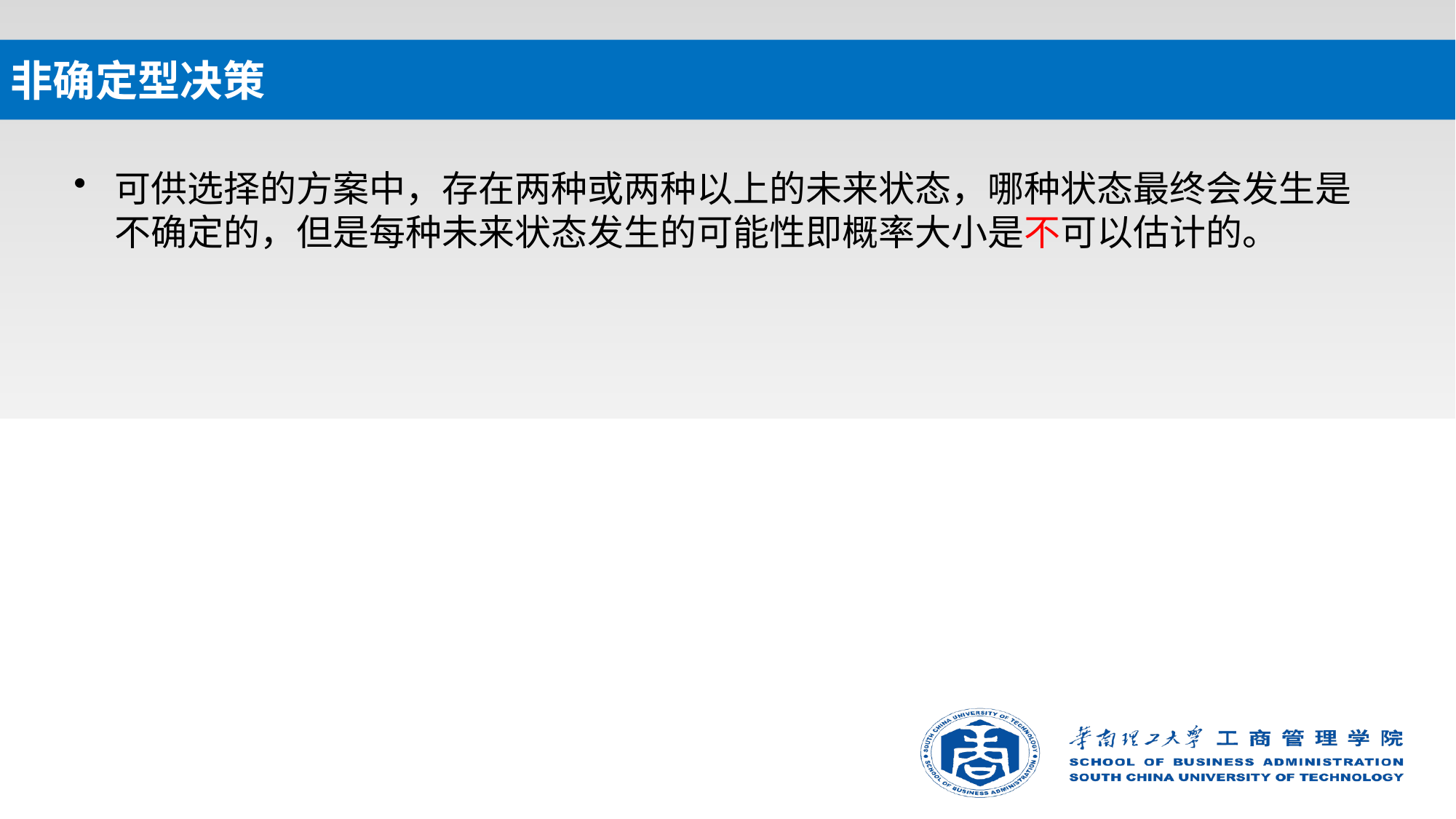

# 非确定型决策
可供选择的方案中，存在两种或两种以上的未来状态，哪种状态最终会发生是不确定的，但是每种未来状态发生的可能性即概率大小是不可以估计的。